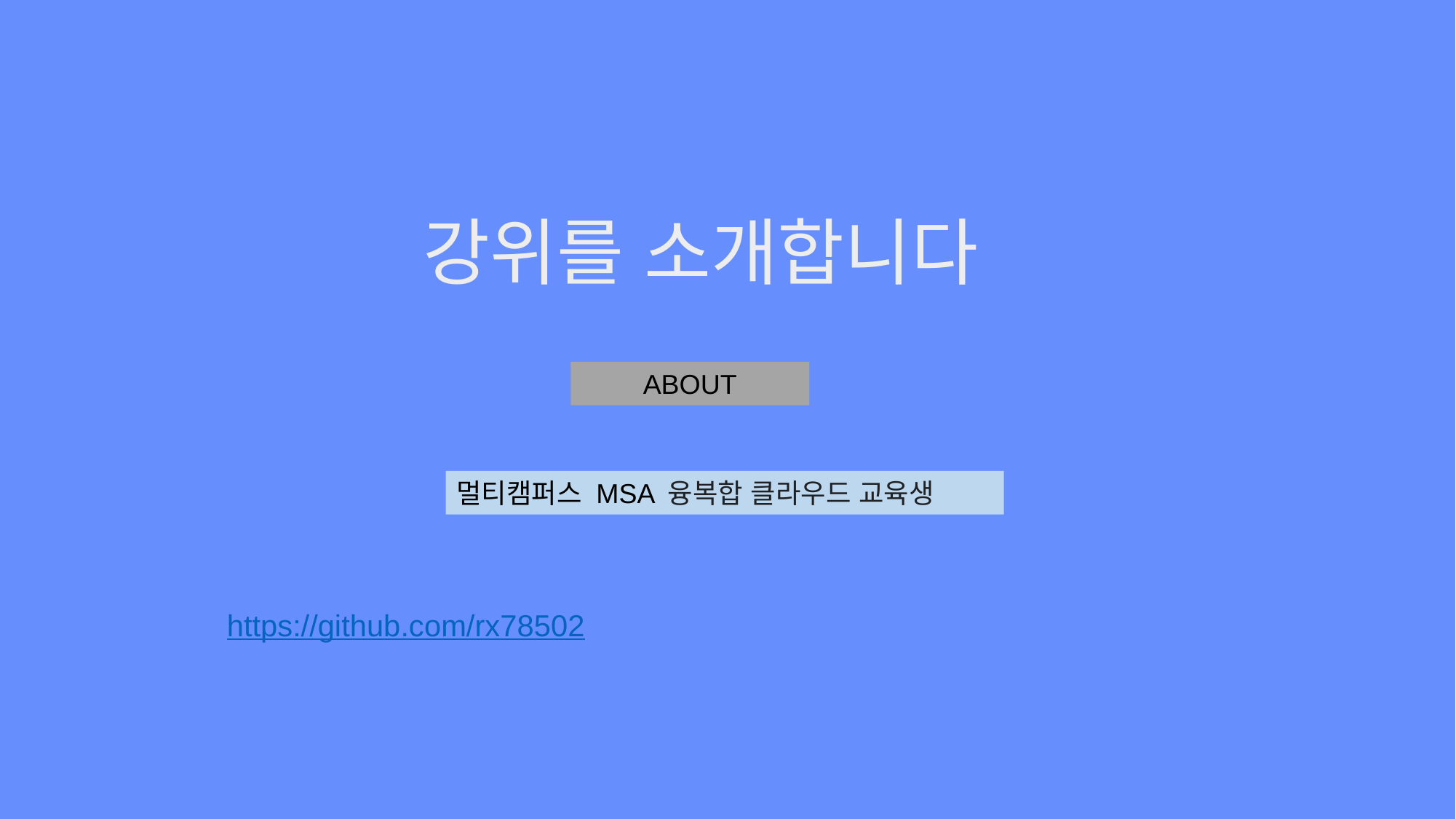

# 강위를 소개합니다
ABOUT
멀티캠퍼스 MSA 융복합 클라우드 교육생

https://github.com/rx78502